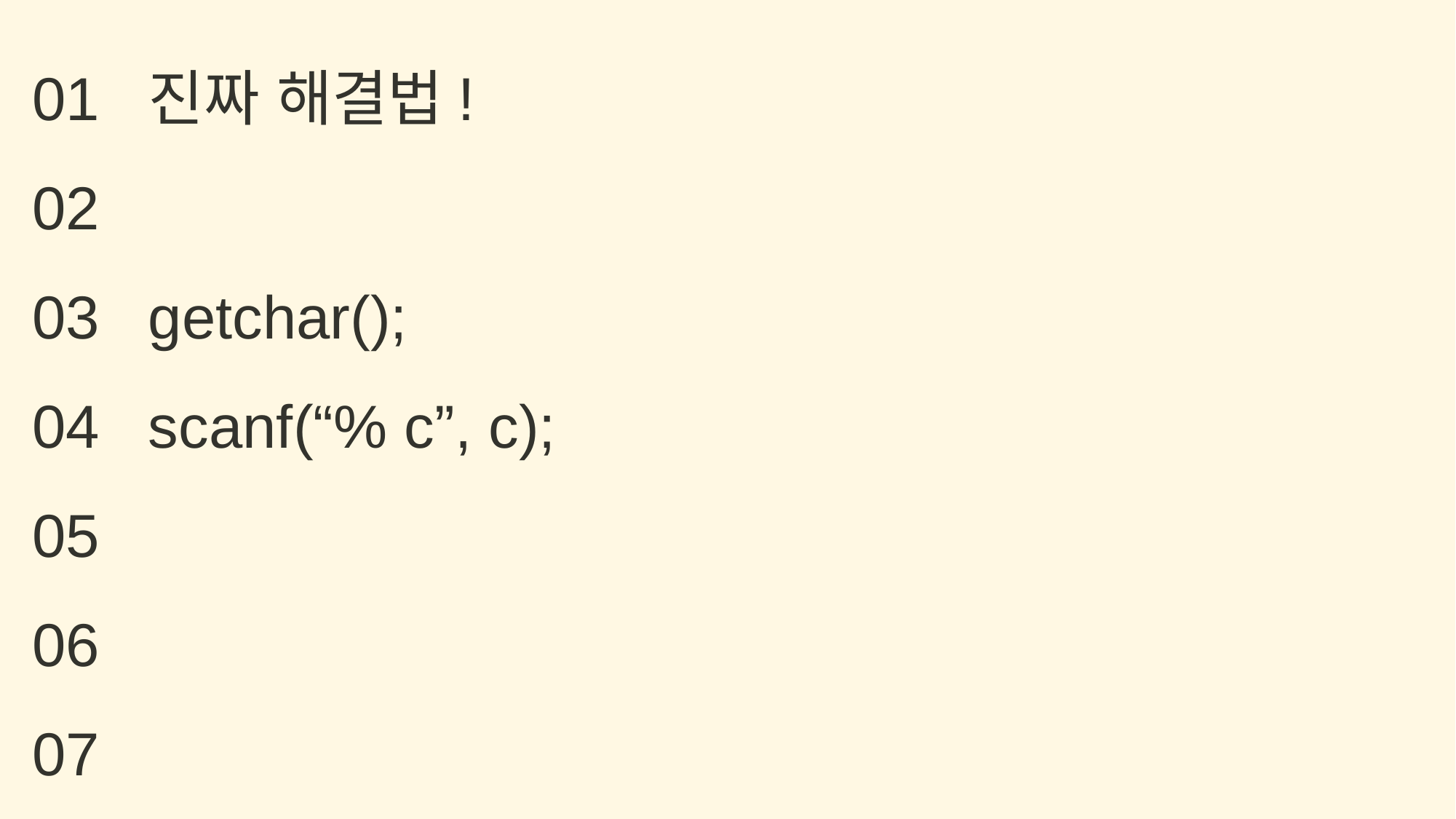

진짜 해결법!

getchar();
scanf(“% c”, c);
01
02
03
04
05
06
07